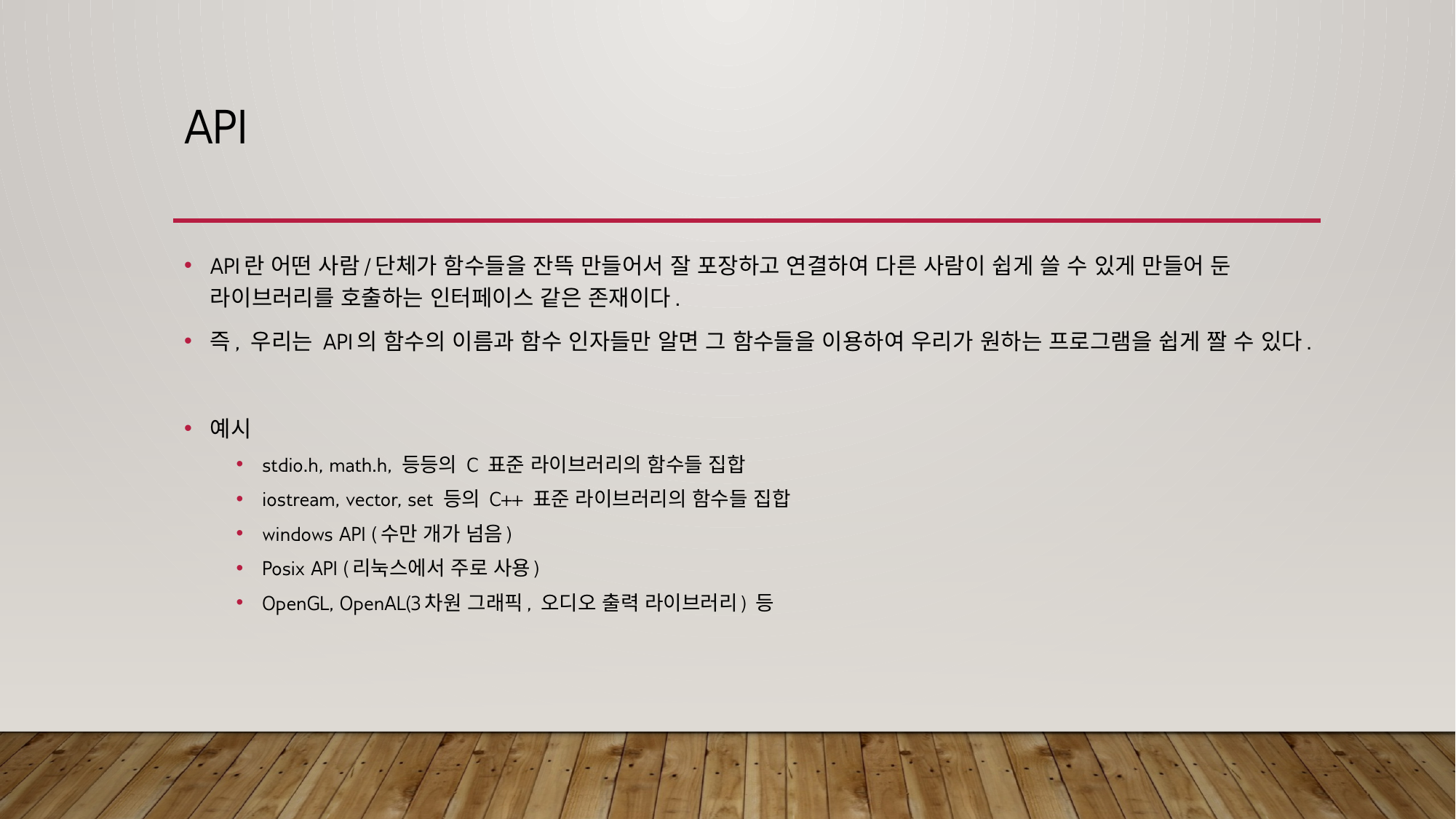

# API
API란 어떤 사람/단체가 함수들을 잔뜩 만들어서 잘 포장하고 연결하여 다른 사람이 쉽게 쓸 수 있게 만들어 둔 라이브러리를 호출하는 인터페이스 같은 존재이다.
즉, 우리는 API의 함수의 이름과 함수 인자들만 알면 그 함수들을 이용하여 우리가 원하는 프로그램을 쉽게 짤 수 있다.

예시
stdio.h, math.h, 등등의 C 표준 라이브러리의 함수들 집합
iostream, vector, set 등의 C++ 표준 라이브러리의 함수들 집합
windows API (수만 개가 넘음)
Posix API (리눅스에서 주로 사용)
OpenGL, OpenAL(3차원 그래픽, 오디오 출력 라이브러리) 등